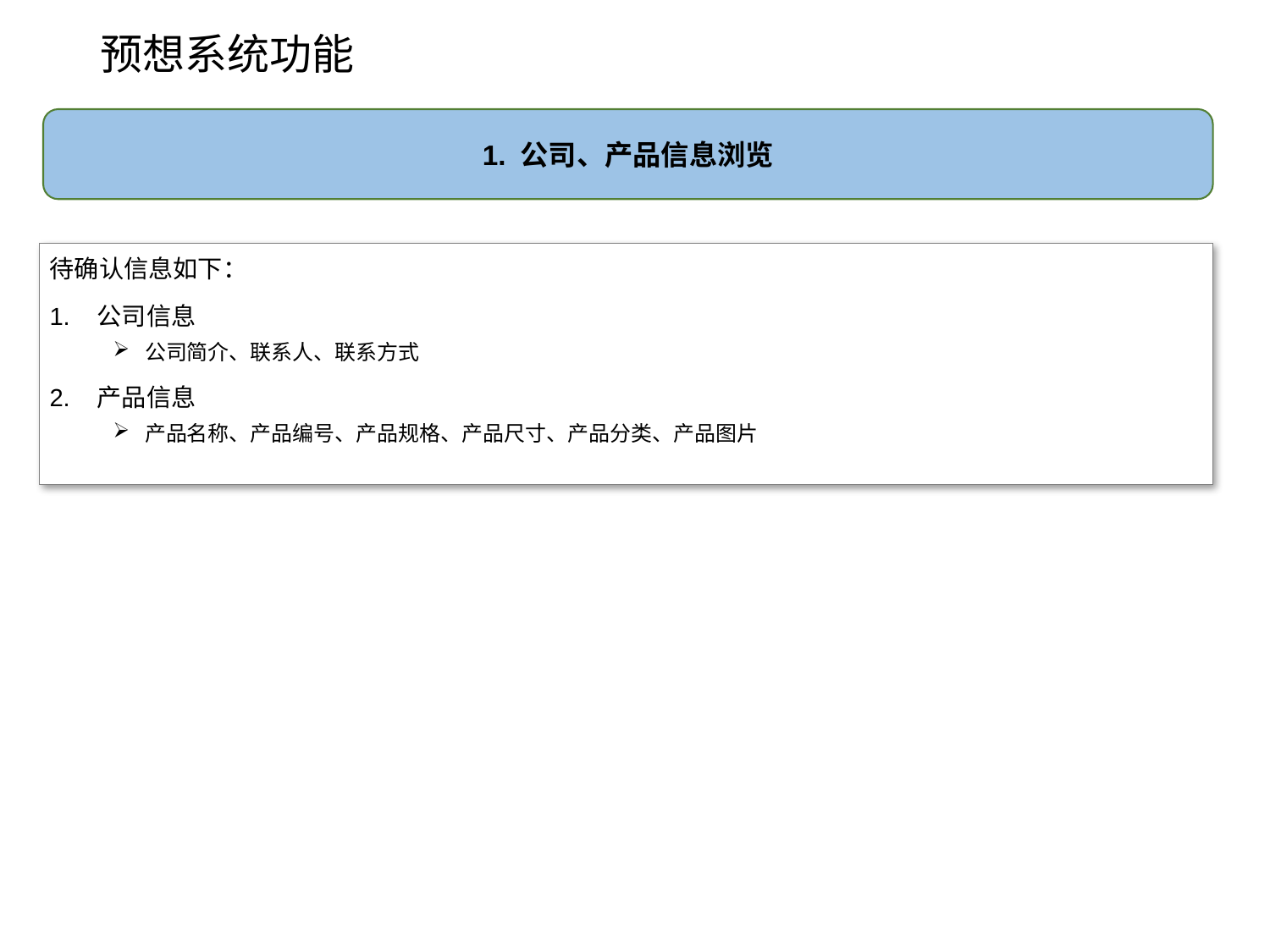

# 预想系统功能
1. 公司、产品信息浏览
待确认信息如下：
公司信息
公司简介、联系人、联系方式
产品信息
产品名称、产品编号、产品规格、产品尺寸、产品分类、产品图片